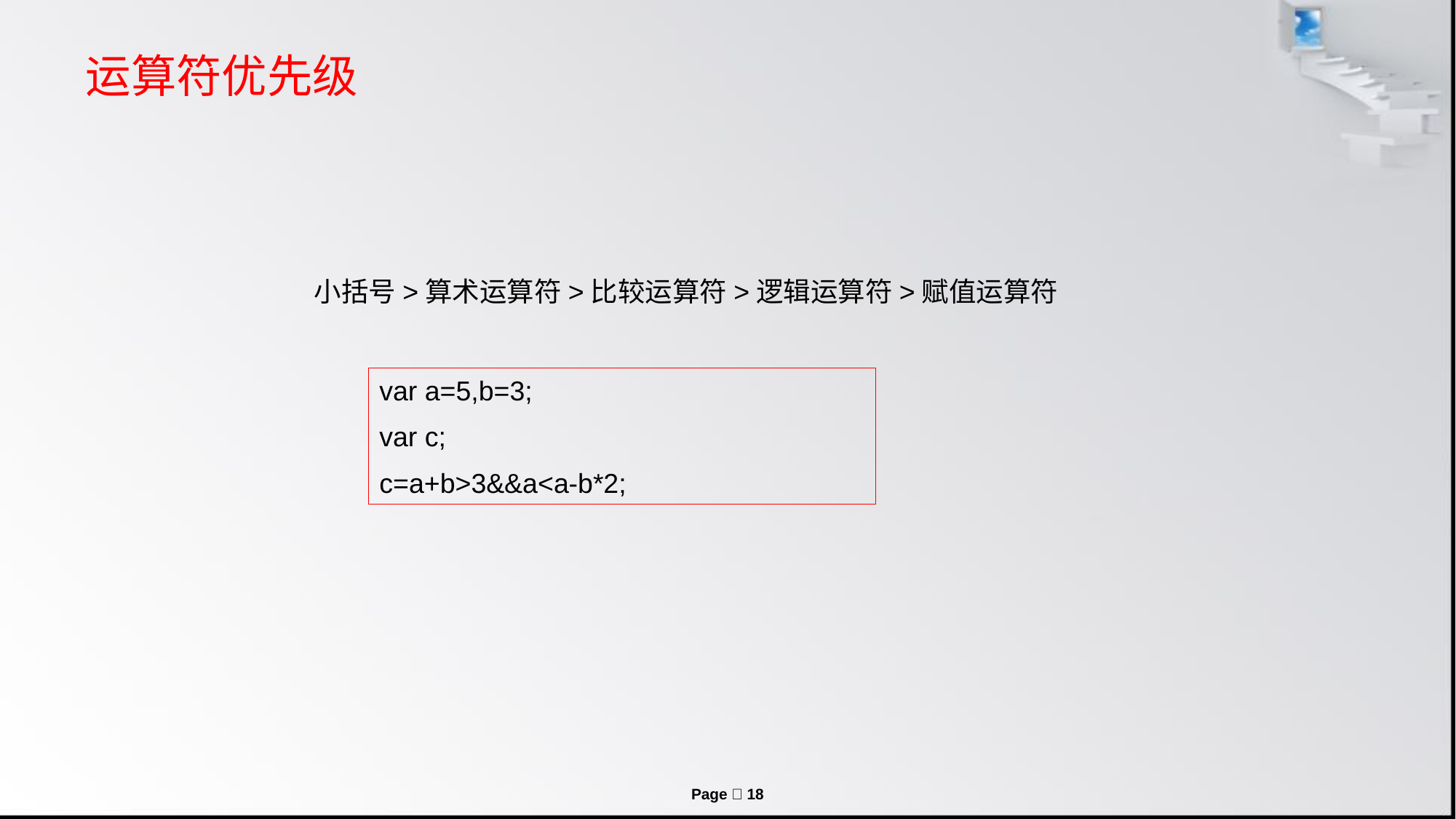

# 运算符优先级
小括号>算术运算符>比较运算符>逻辑运算符>赋值运算符
var a=5,b=3;
var c;
c=a+b>3&&a<a-b*2;